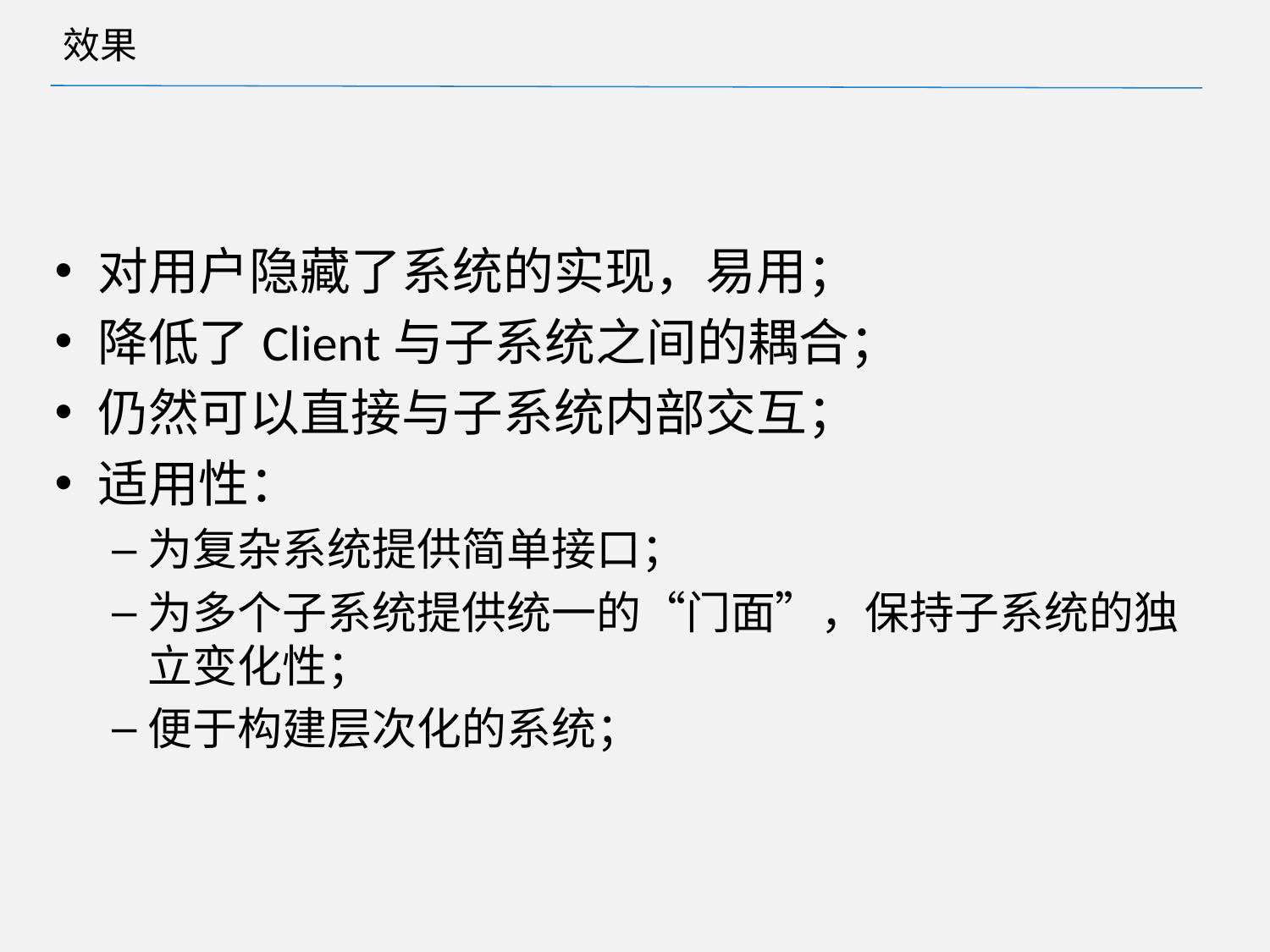

# 效果
对用户隐藏了系统的实现，易用；
降低了Client与子系统之间的耦合；
仍然可以直接与子系统内部交互；
适用性：
为复杂系统提供简单接口；
为多个子系统提供统一的“门面”，保持子系统的独立变化性；
便于构建层次化的系统；